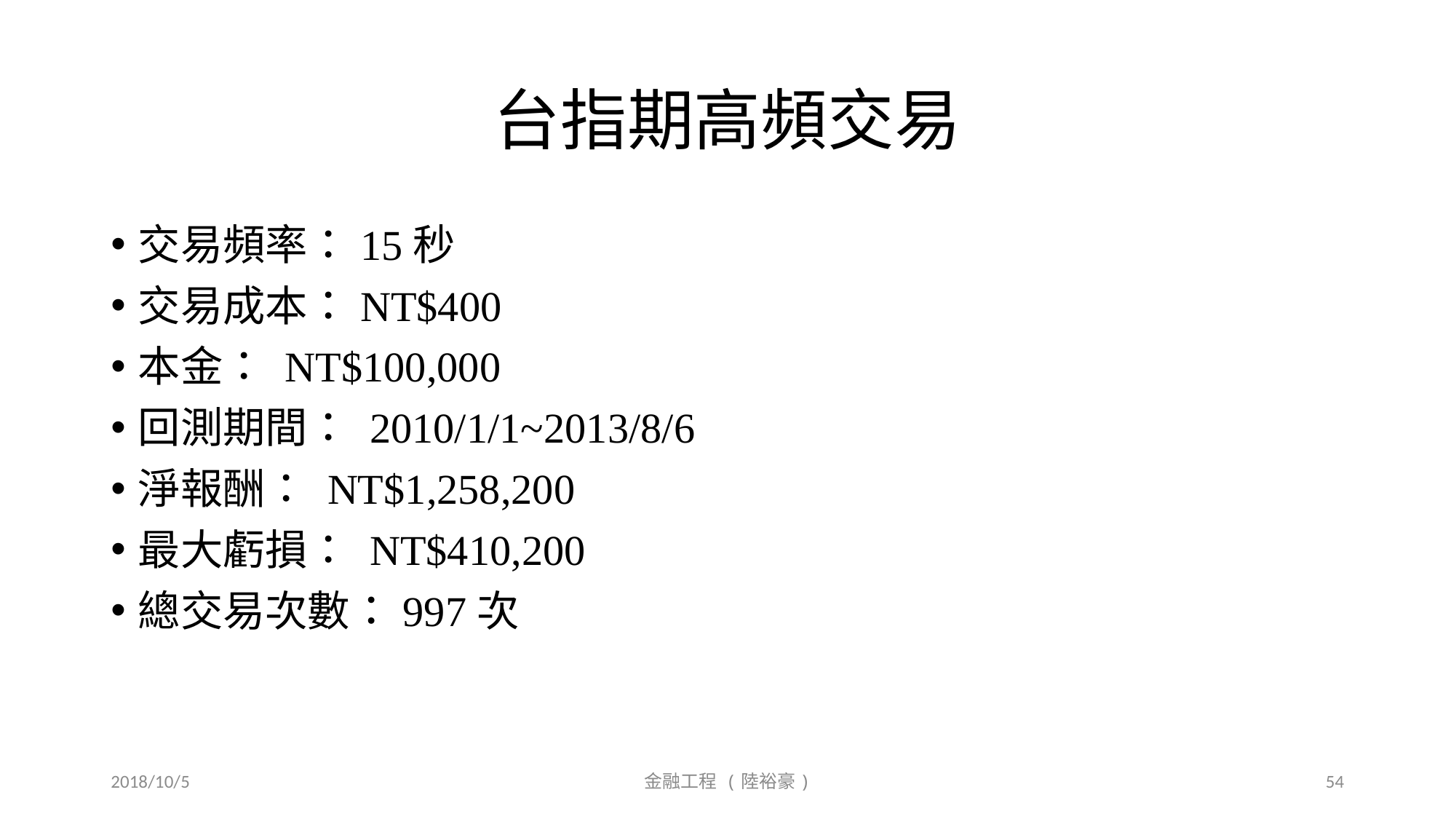

# 台指期高頻交易
交易頻率：15秒
交易成本：NT$400
本金： NT$100,000
回測期間： 2010/1/1~2013/8/6
淨報酬： NT$1,258,200
最大虧損： NT$410,200
總交易次數：997次
2018/10/5
金融工程 (陸裕豪)
54